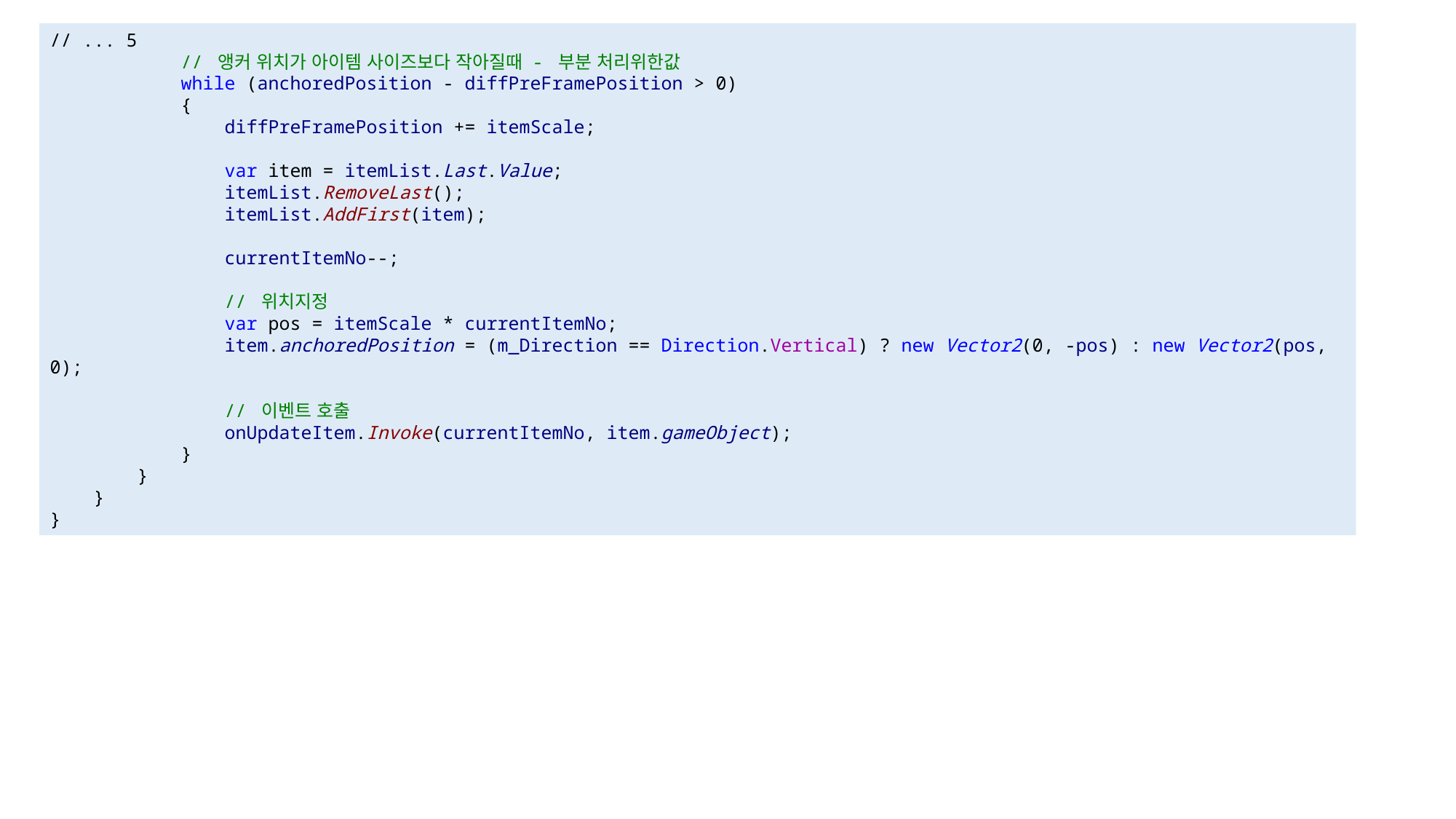

#
// ... 5
            // 앵커 위치가 아이템 사이즈보다 작아질때 - 부분 처리위한값
            while (anchoredPosition - diffPreFramePosition > 0)
            {
                diffPreFramePosition += itemScale;

                var item = itemList.Last.Value;
                itemList.RemoveLast();
                itemList.AddFirst(item);

                currentItemNo--;

                // 위치지정
                var pos = itemScale * currentItemNo;
                item.anchoredPosition = (m_Direction == Direction.Vertical) ? new Vector2(0, -pos) : new Vector2(pos, 0);

                // 이벤트 호출
                onUpdateItem.Invoke(currentItemNo, item.gameObject);
            }
        }
    }
}